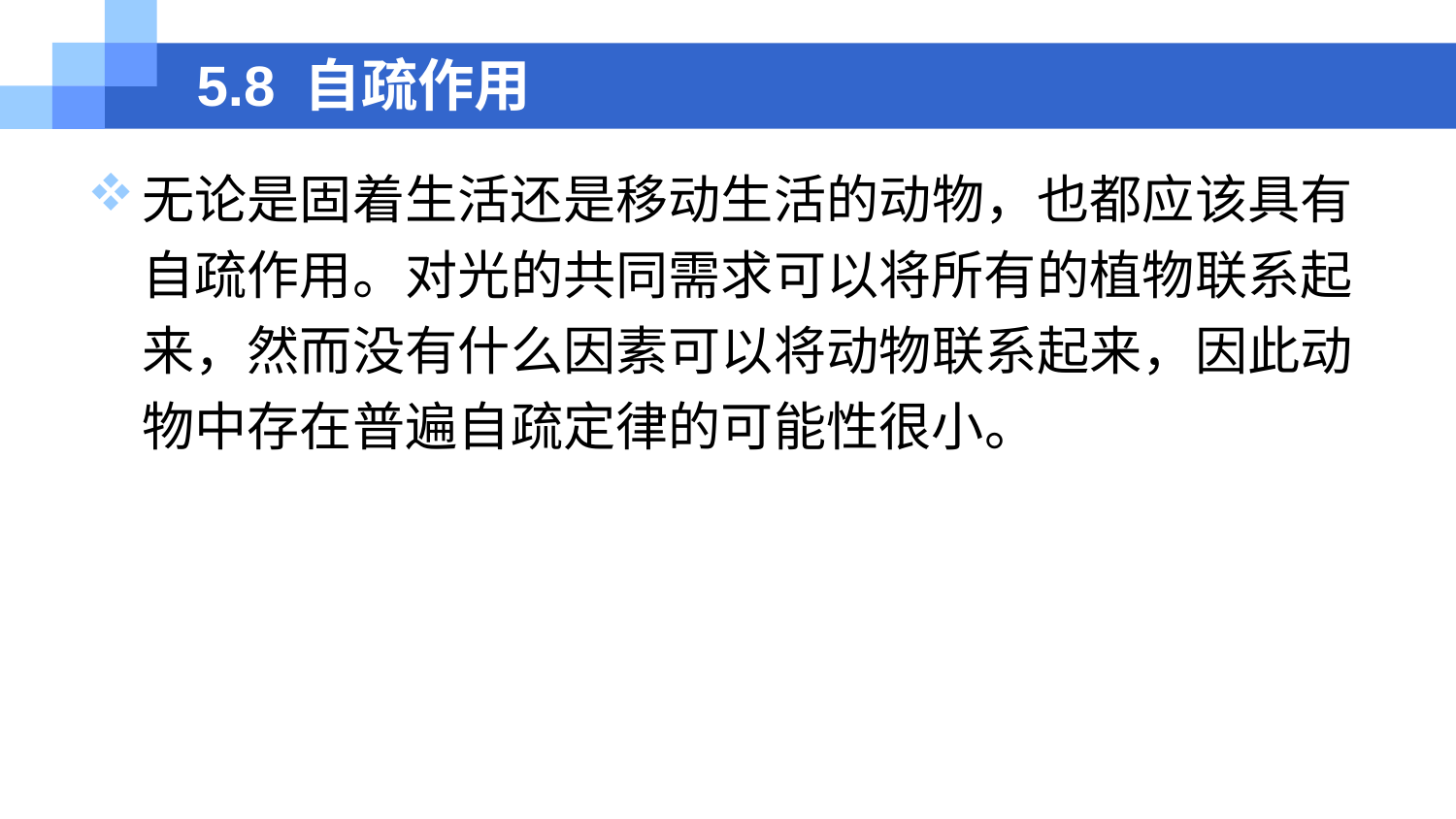

# 5.8 自疏作用
无论是固着生活还是移动生活的动物，也都应该具有自疏作用。对光的共同需求可以将所有的植物联系起来，然而没有什么因素可以将动物联系起来，因此动物中存在普遍自疏定律的可能性很小。